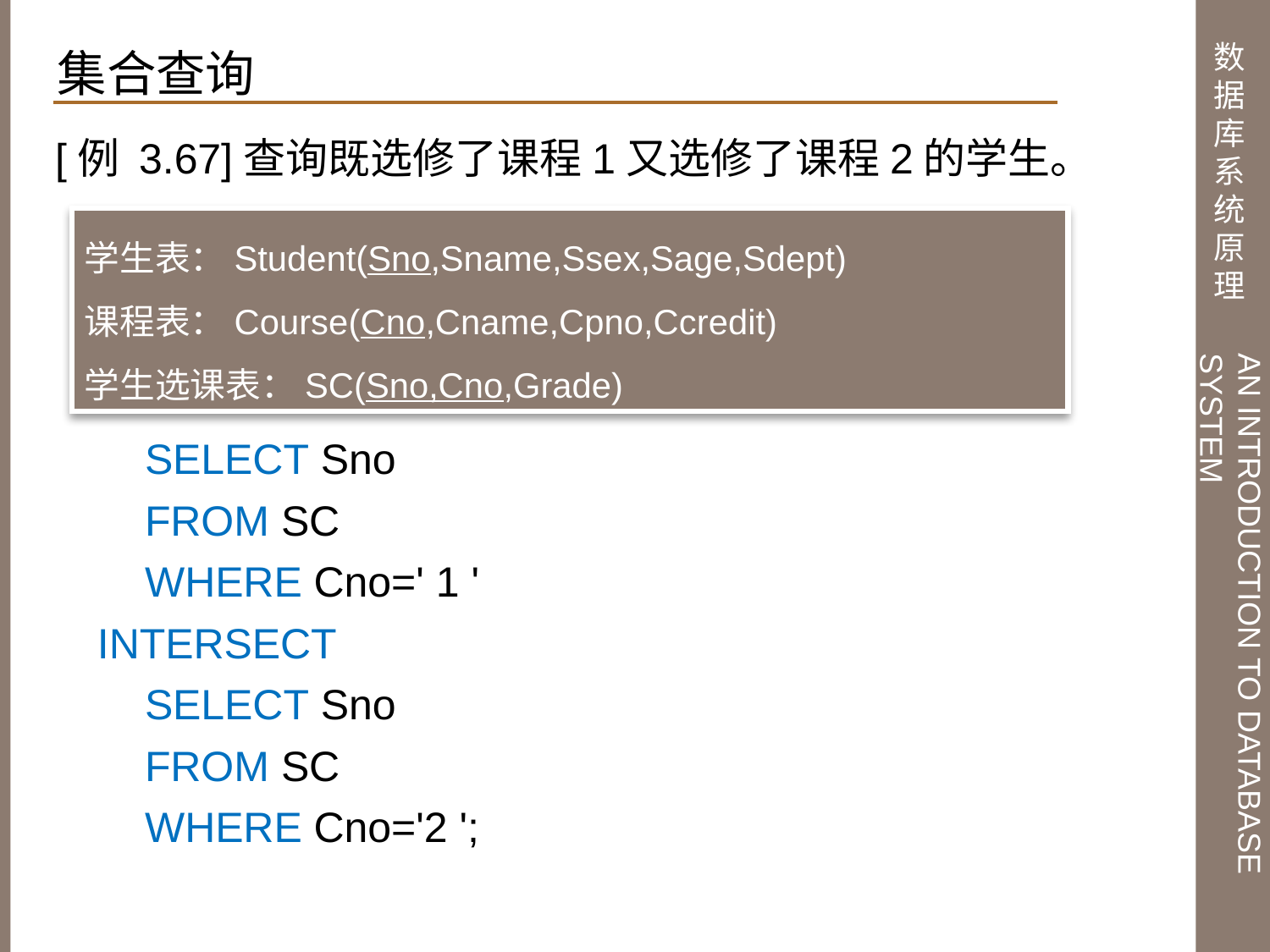

集合查询
[例 3.67]查询既选修了课程1又选修了课程2的学生。

学生表：Student(Sno,Sname,Ssex,Sage,Sdept)
课程表：Course(Cno,Cname,Cpno,Ccredit)
学生选课表：SC(Sno,Cno,Grade)
    SELECT Sno
    FROM SC
    WHERE Cno=' 1 '
INTERSECT
    SELECT Sno
    FROM SC
    WHERE Cno='2 ';